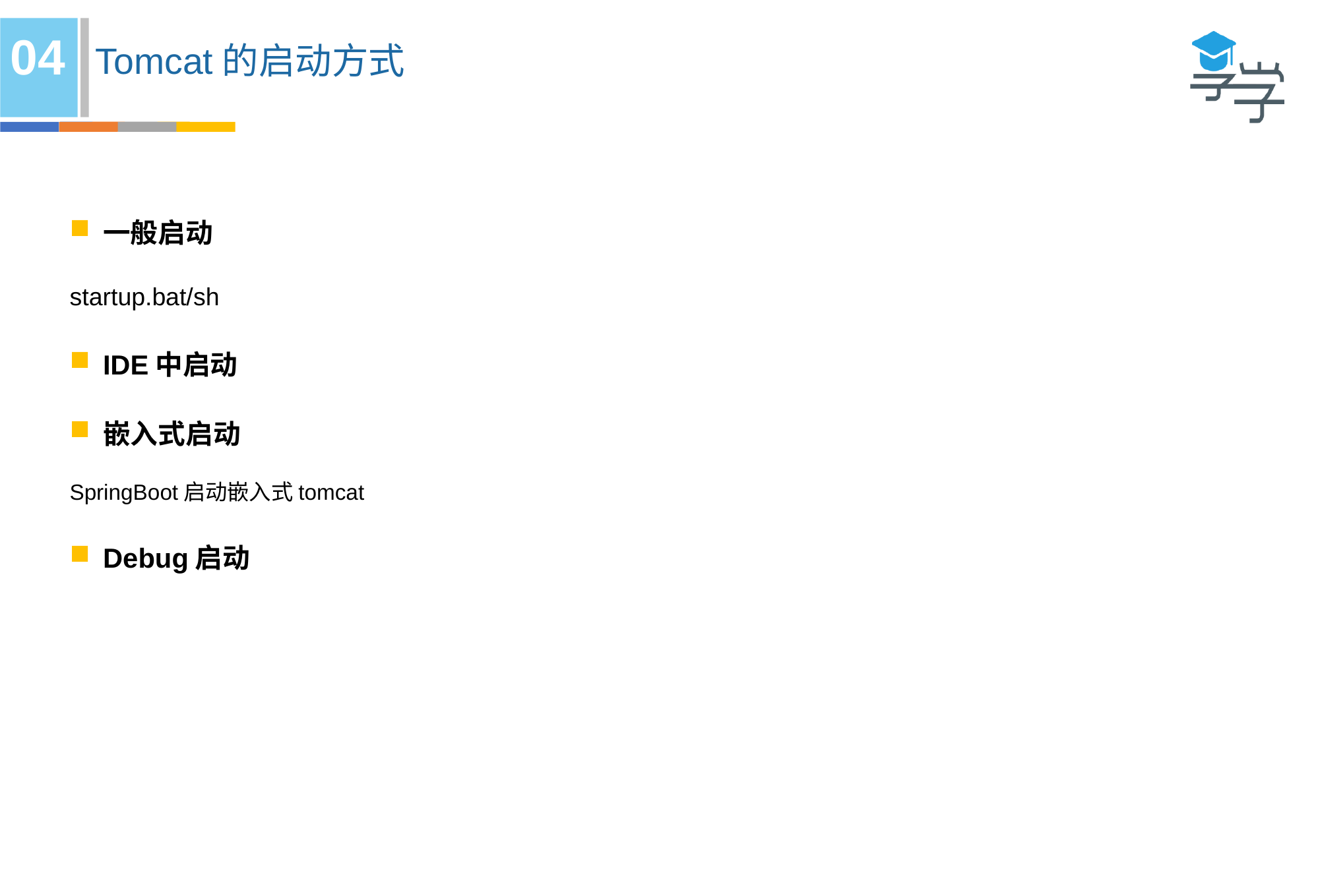

04
Tomcat的启动方式

一般启动
startup.bat/sh
IDE中启动
嵌入式启动
SpringBoot启动嵌入式tomcat
Debug启动